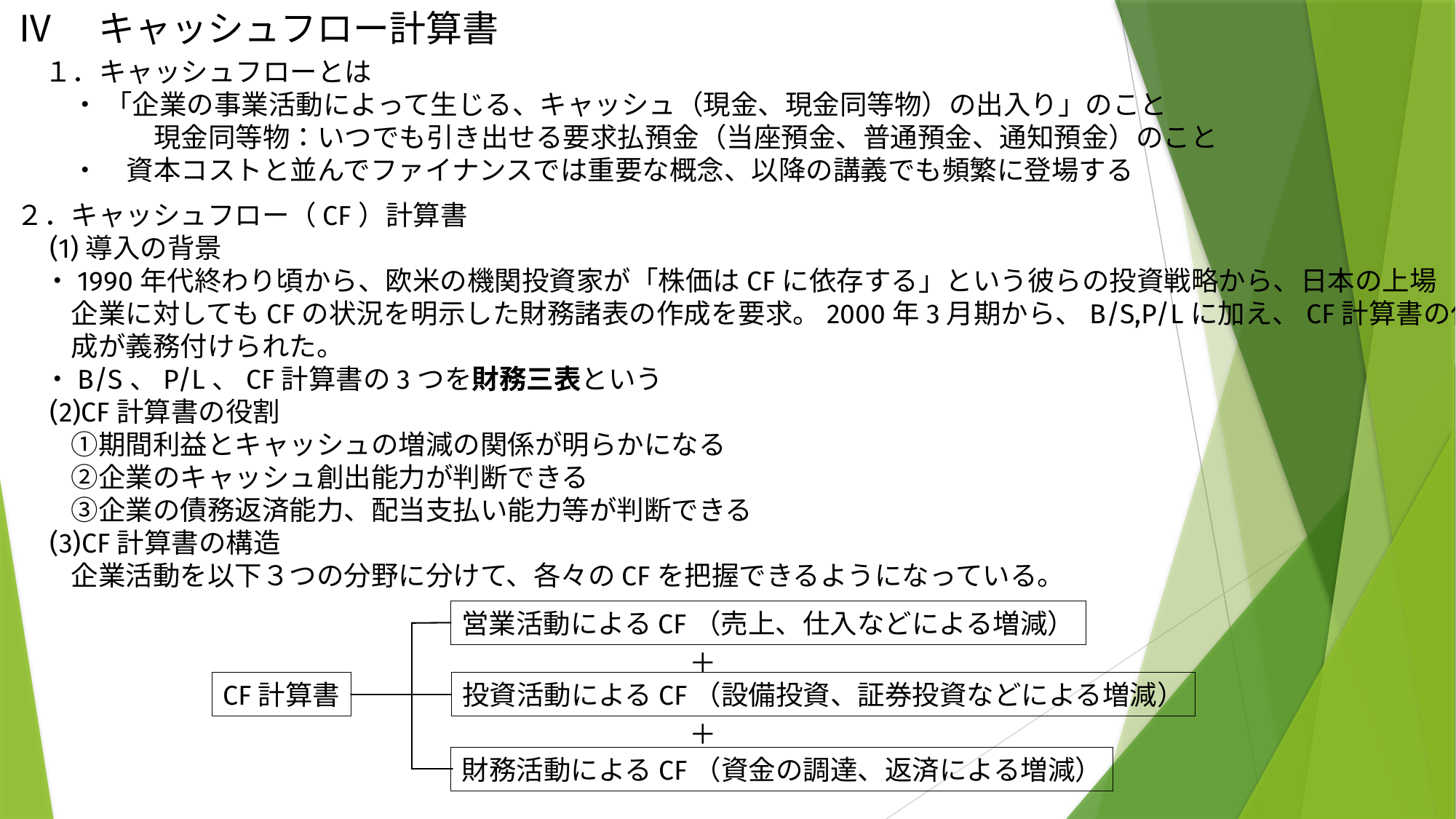

Ⅳ　キャッシュフロー計算書

１．キャッシュフローとは
　・ 「企業の事業活動によって生じる、キャッシュ（現金、現金同等物）の出入り」のこと
　　　　現金同等物：いつでも引き出せる要求払預金（当座預金、普通預金、通知預金）のこと
　・　資本コストと並んでファイナンスでは重要な概念、以降の講義でも頻繁に登場する
２．キャッシュフロー（CF）計算書
　(1)導入の背景
　・1990年代終わり頃から、欧米の機関投資家が「株価はCFに依存する」という彼らの投資戦略から、日本の上場
　　企業に対してもCFの状況を明示した財務諸表の作成を要求。2000年3月期から、B/S,P/Lに加え、CF計算書の作
　　成が義務付けられた。
　・B/S、P/L、CF計算書の3つを財務三表という
　(2)CF計算書の役割
　　①期間利益とキャッシュの増減の関係が明らかになる
　　②企業のキャッシュ創出能力が判断できる
　　③企業の債務返済能力、配当支払い能力等が判断できる
　(3)CF計算書の構造
　　企業活動を以下３つの分野に分けて、各々のCFを把握できるようになっている。
営業活動によるCF（売上、仕入などによる増減）
＋
CF計算書
投資活動によるCF（設備投資、証券投資などによる増減）
＋
財務活動によるCF（資金の調達、返済による増減）